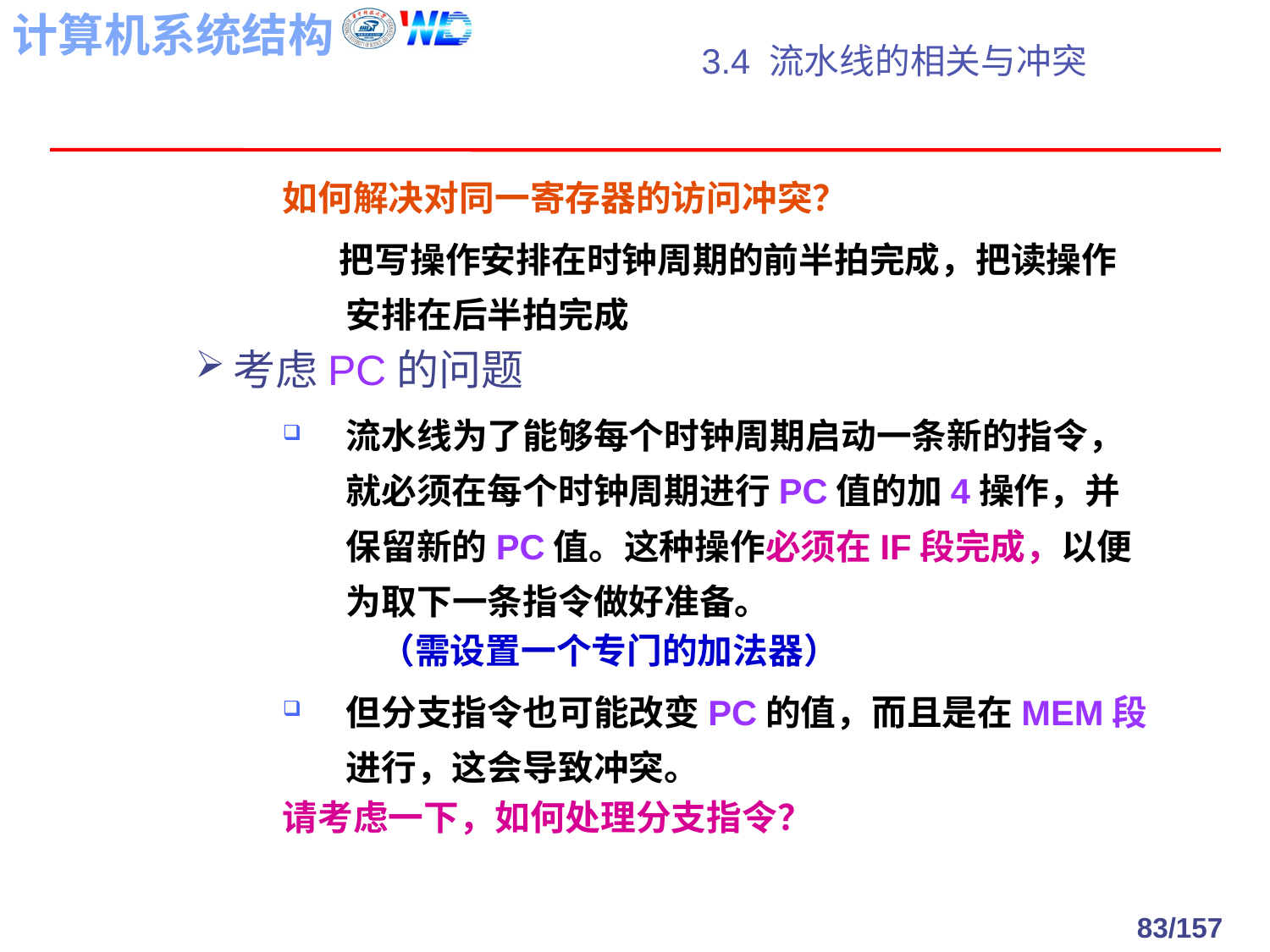

# 3.4 流水线的相关与冲突
如何解决对同一寄存器的访问冲突？
      把写操作安排在时钟周期的前半拍完成，把读操作安排在后半拍完成
考虑PC的问题
流水线为了能够每个时钟周期启动一条新的指令，就必须在每个时钟周期进行PC值的加4操作，并保留新的PC值。这种操作必须在IF段完成，以便为取下一条指令做好准备。
           （需设置一个专门的加法器）
但分支指令也可能改变PC的值，而且是在MEM段进行，这会导致冲突。
请考虑一下，如何处理分支指令？